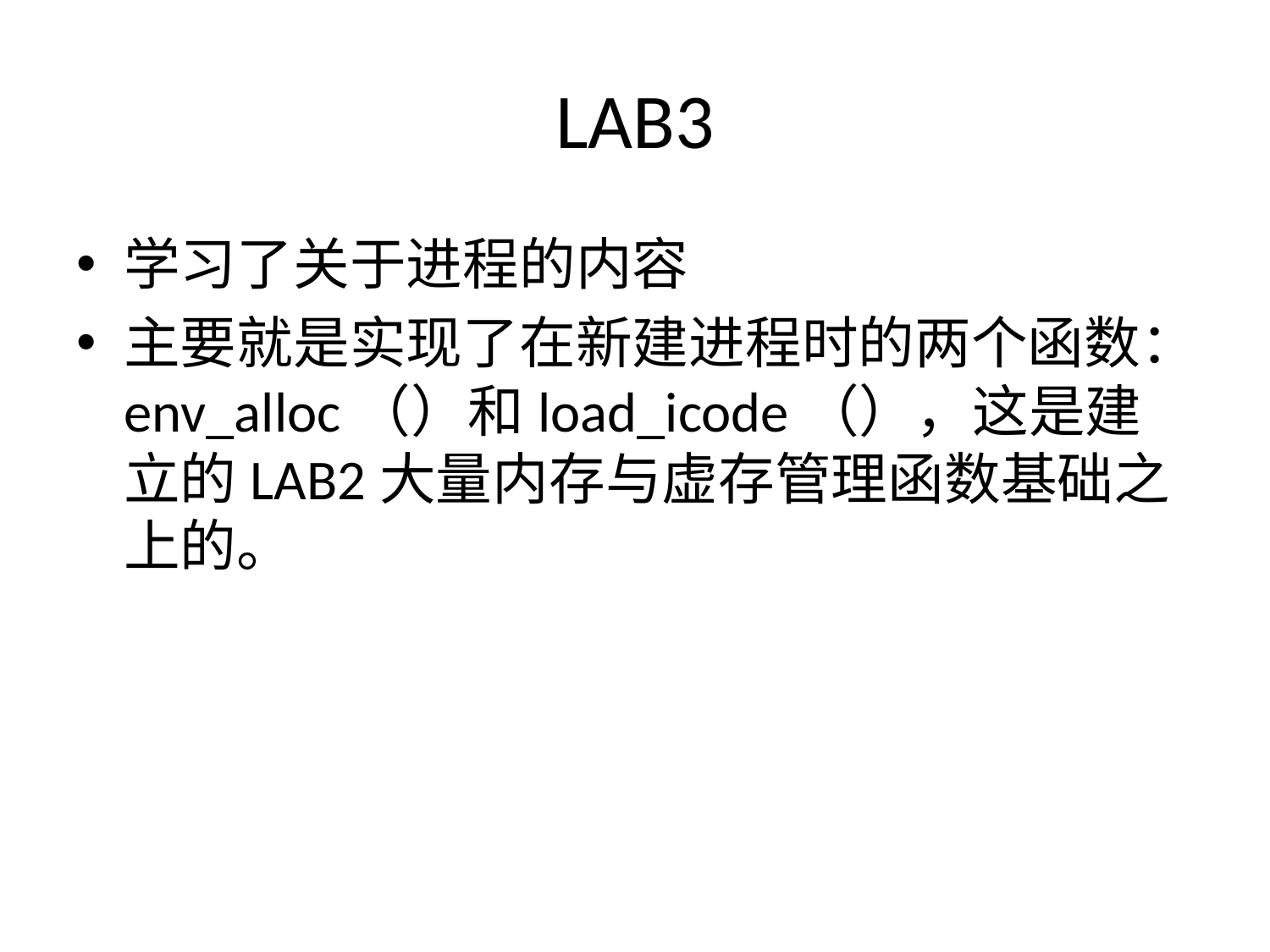

# LAB3
学习了关于进程的内容
主要就是实现了在新建进程时的两个函数：env_alloc（）和load_icode（），这是建立的LAB2大量内存与虚存管理函数基础之上的。